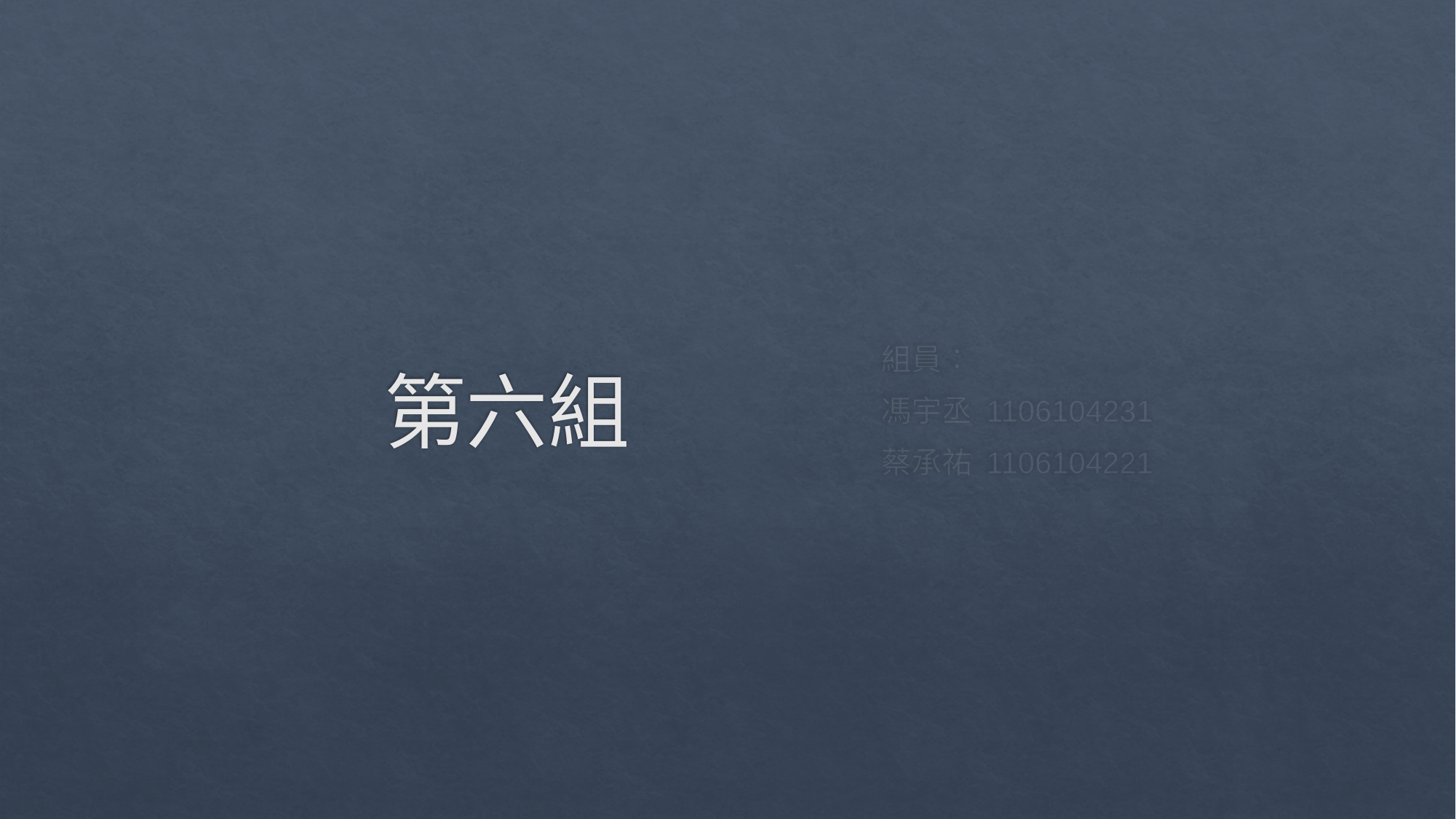

# 第六組
組員：
馮宇丞 1106104231
蔡承祐 1106104221